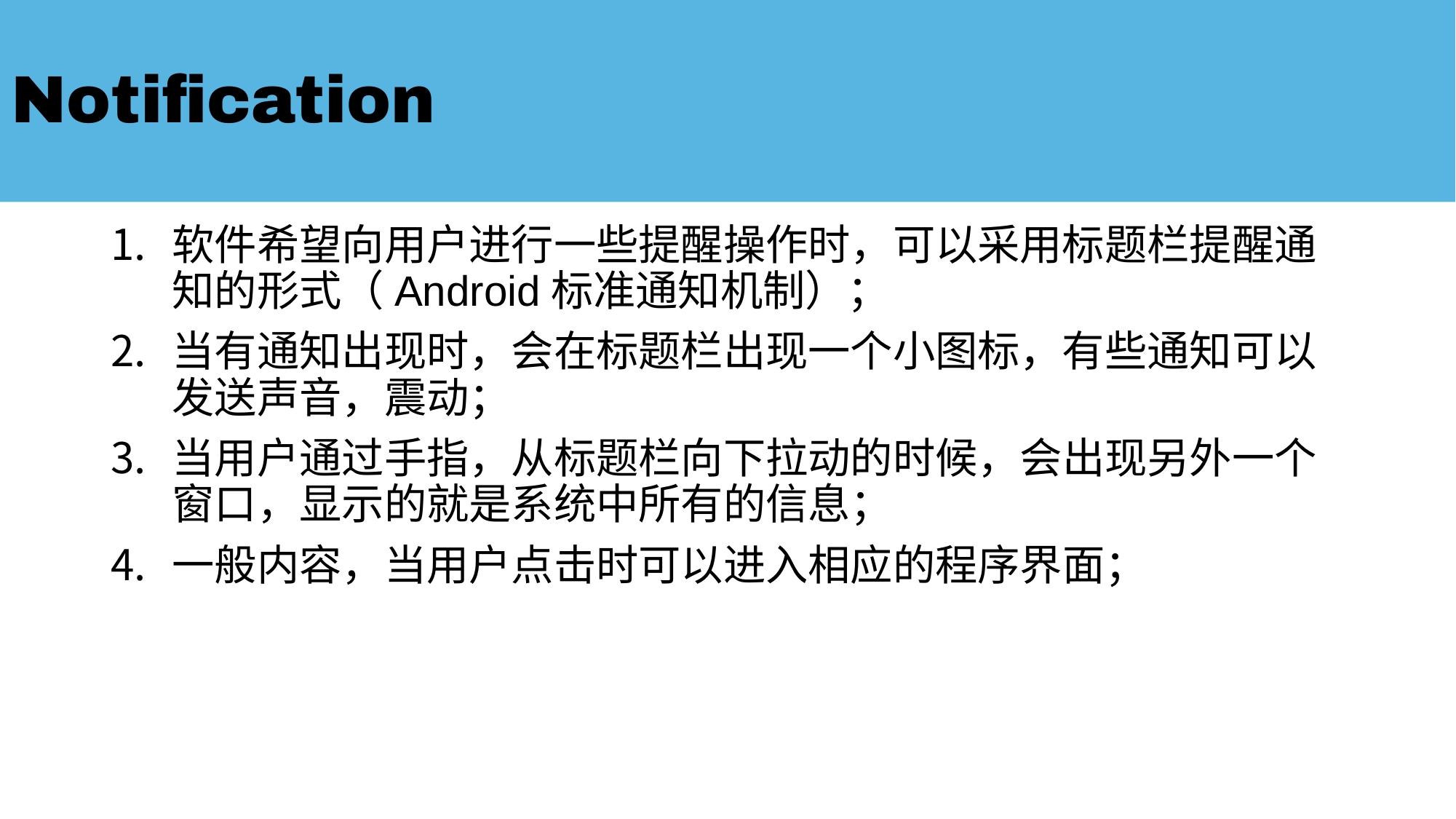

# Notification
软件希望向用户进行一些提醒操作时，可以采用标题栏提醒通知的形式（Android标准通知机制）；
当有通知出现时，会在标题栏出现一个小图标，有些通知可以发送声音，震动；
当用户通过手指，从标题栏向下拉动的时候，会出现另外一个窗口，显示的就是系统中所有的信息；
一般内容，当用户点击时可以进入相应的程序界面；